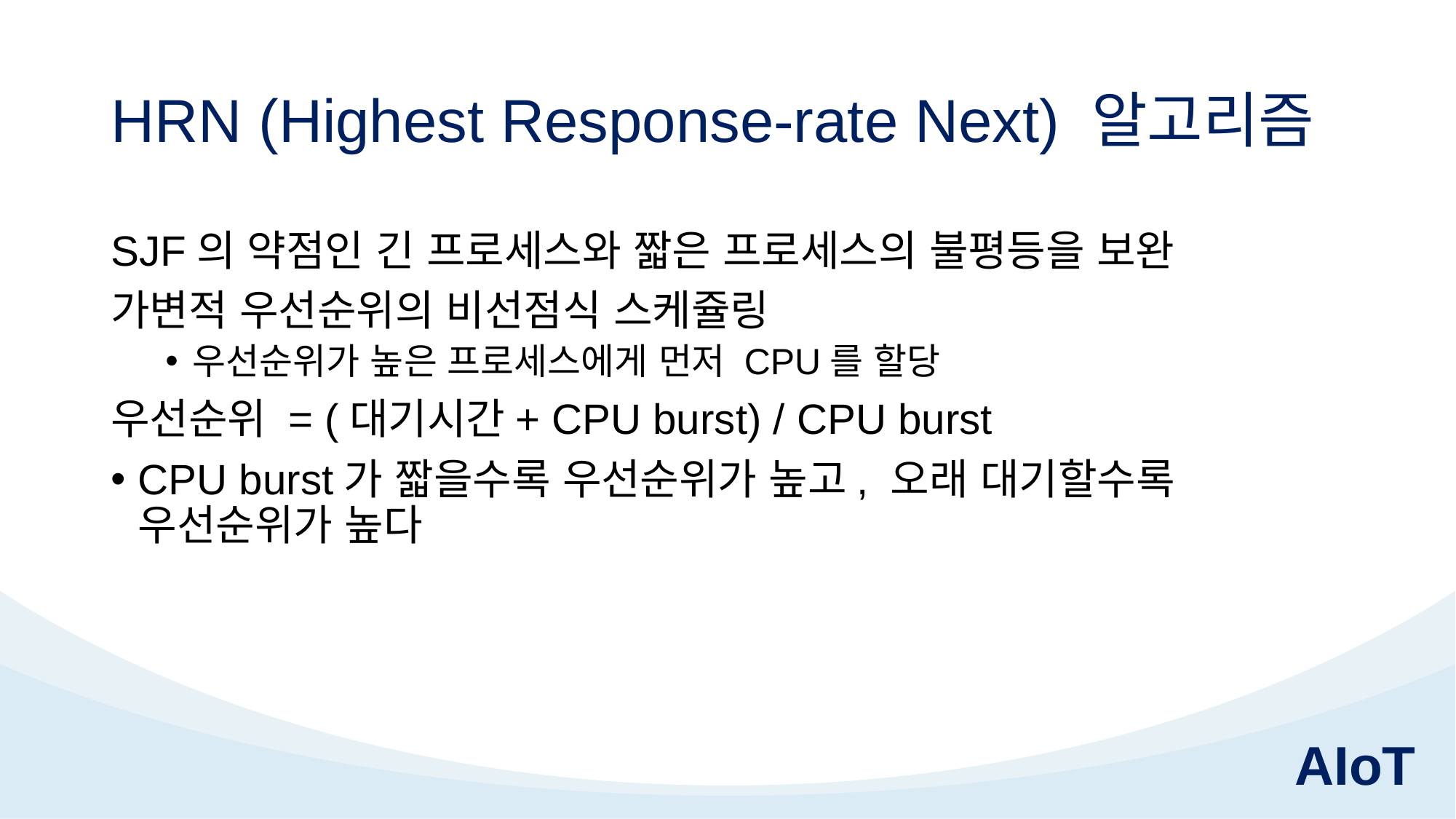

# HRN (Highest Response-rate Next) 알고리즘
SJF의 약점인 긴 프로세스와 짧은 프로세스의 불평등을 보완
가변적 우선순위의 비선점식 스케쥴링
우선순위가 높은 프로세스에게 먼저 CPU를 할당
우선순위 = (대기시간+ CPU burst) / CPU burst
CPU burst가 짧을수록 우선순위가 높고, 오래 대기할수록 우선순위가 높다